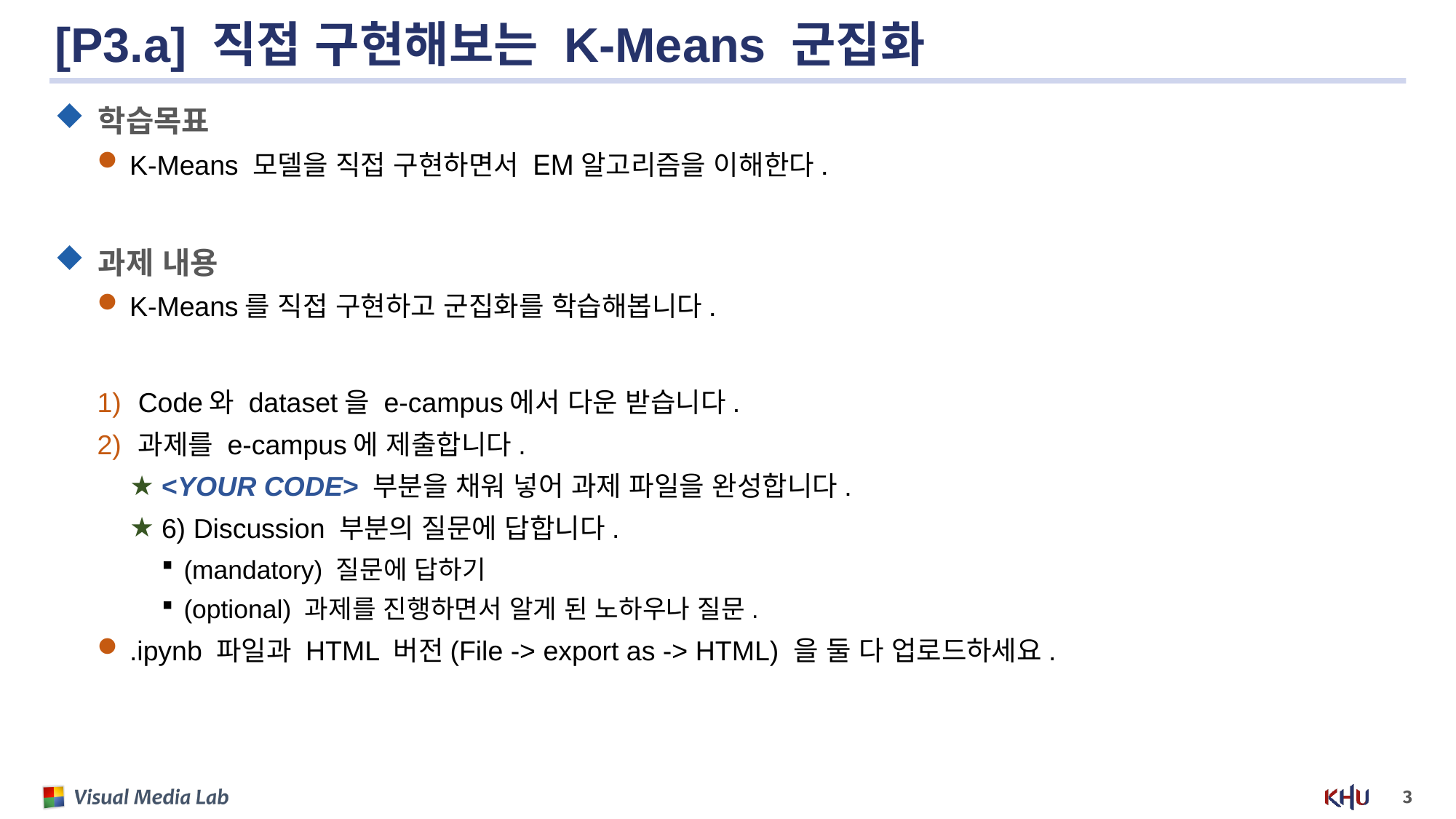

# [P3.a] 직접 구현해보는 K-Means 군집화
학습목표
K-Means 모델을 직접 구현하면서 EM알고리즘을 이해한다.

과제 내용
K-Means를 직접 구현하고 군집화를 학습해봅니다.

Code와 dataset을 e-campus에서 다운 받습니다.
과제를 e-campus에 제출합니다.
<YOUR CODE> 부분을 채워 넣어 과제 파일을 완성합니다.
6) Discussion 부분의 질문에 답합니다.
(mandatory) 질문에 답하기
(optional) 과제를 진행하면서 알게 된 노하우나 질문.
.ipynb 파일과 HTML 버전(File -> export as -> HTML) 을 둘 다 업로드하세요.